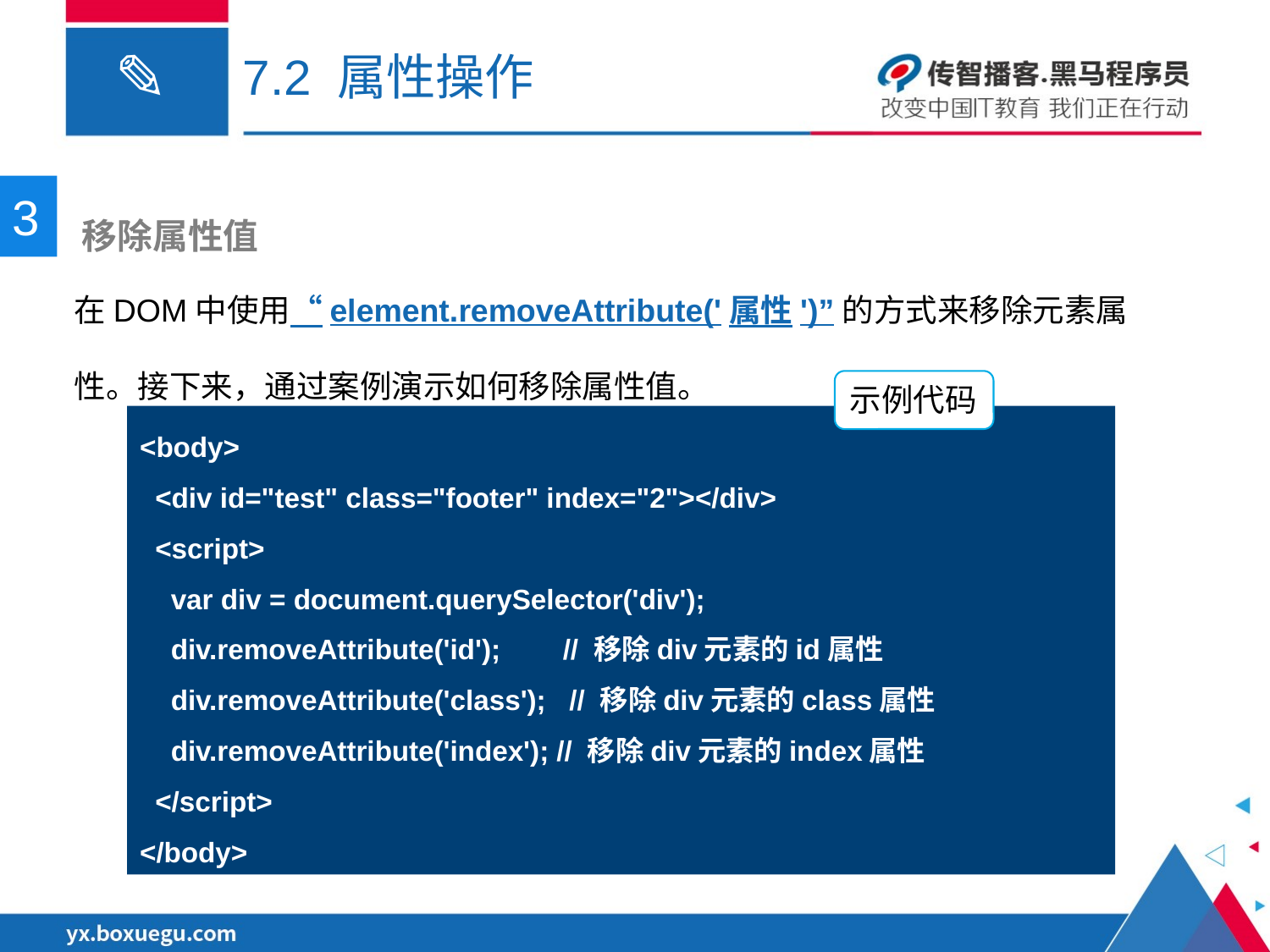

# 7.2 属性操作

3
 移除属性值
在DOM中使用“element.removeAttribute('属性')”的方式来移除元素属性。接下来，通过案例演示如何移除属性值。
示例代码
<body>
  <div id="test" class="footer" index="2"></div>
  <script>
    var div = document.querySelector('div');
    div.removeAttribute('id');        // 移除div元素的id属性
    div.removeAttribute('class');   // 移除div元素的class属性
    div.removeAttribute('index'); // 移除div元素的index属性
  </script>
</body>